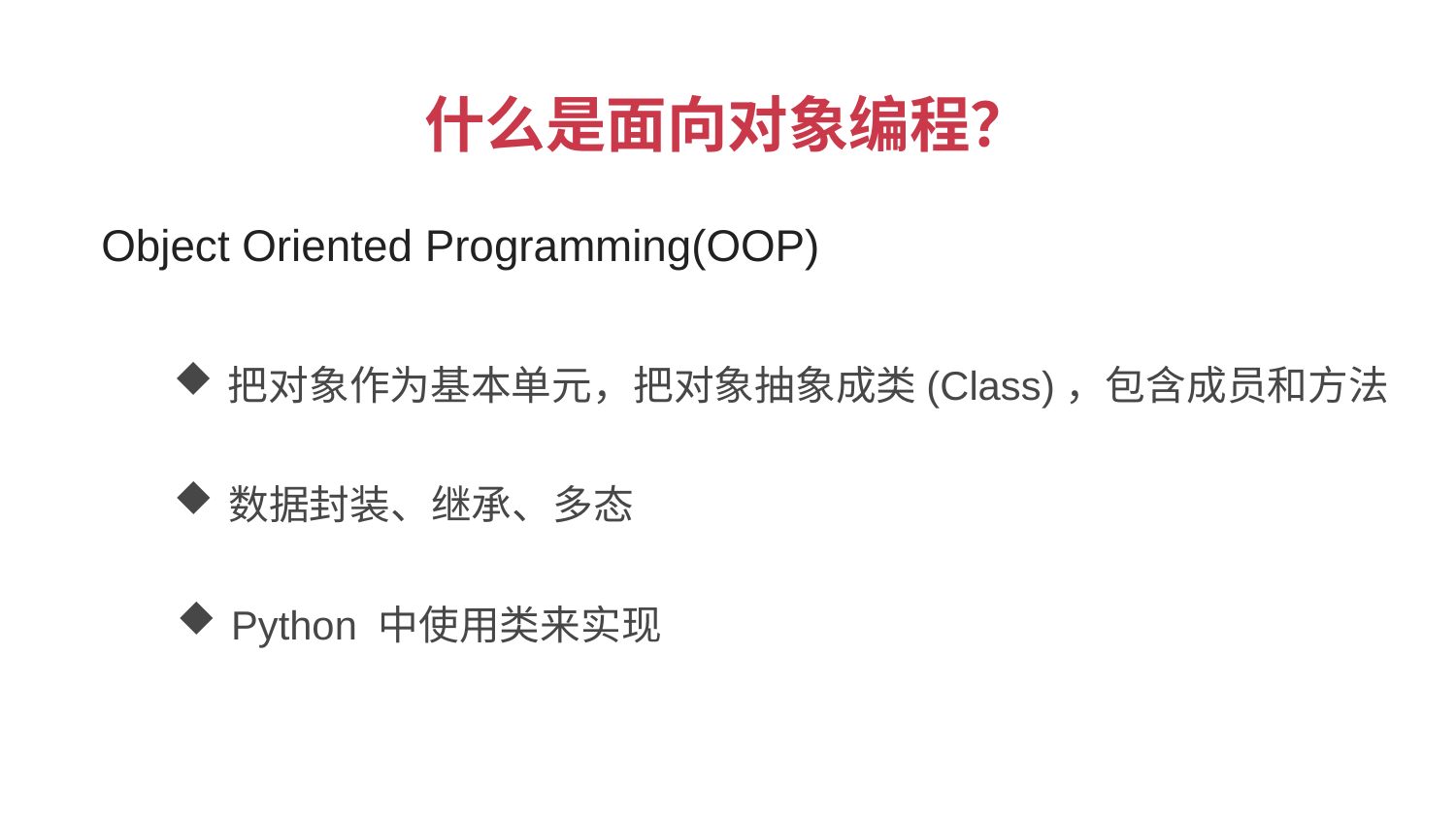

什么是面向对象编程？
 Object Oriented Programming(OOP)
把对象作为基本单元，把对象抽象成类(Class)，包含成员和方法
数据封装、继承、多态
Python 中使用类来实现